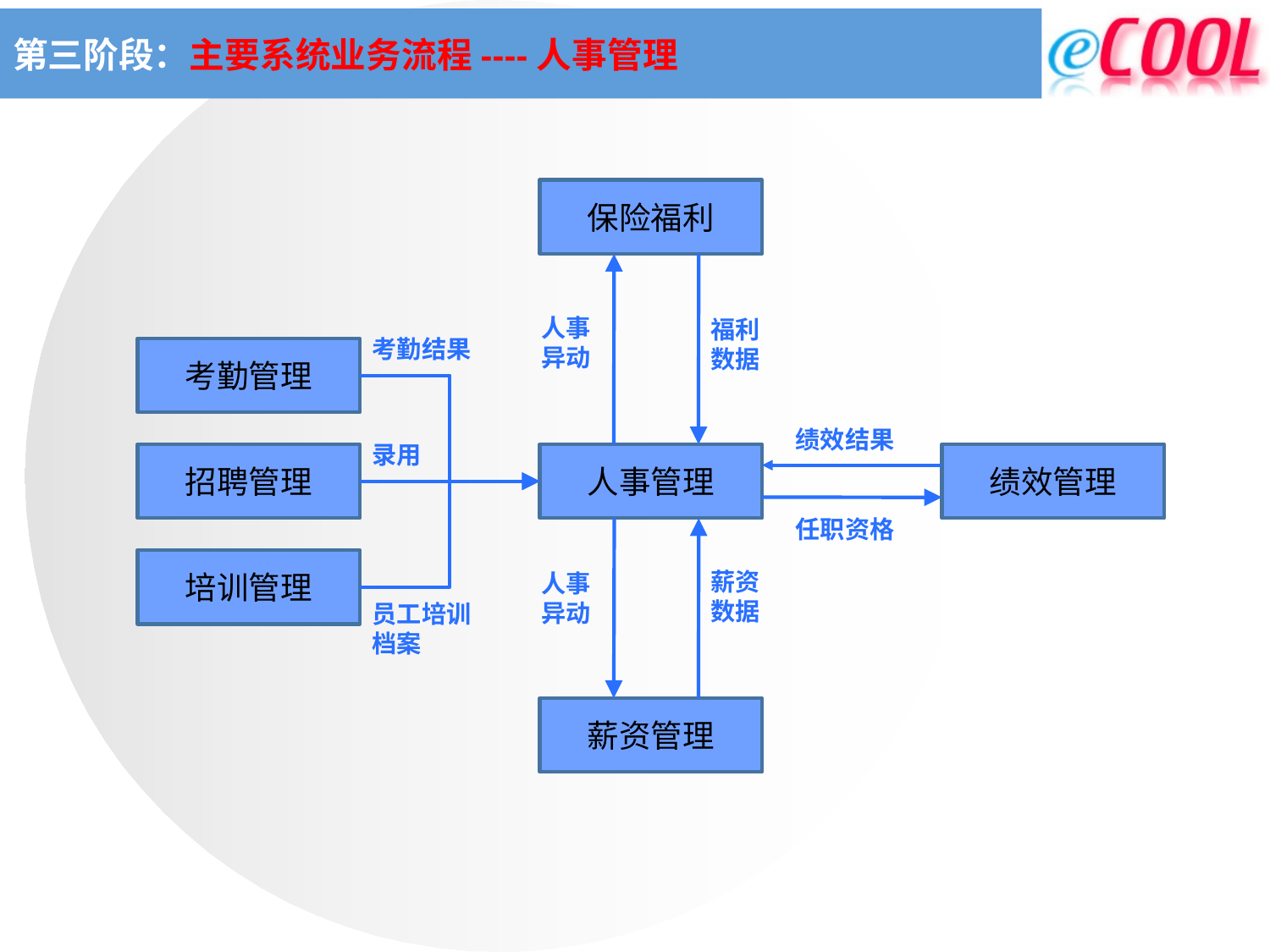

# 第三阶段：主要系统业务流程----人事管理
保险福利
人事异动
福利数据
考勤结果
考勤管理
绩效结果
录用
招聘管理
人事管理
绩效管理
任职资格
培训管理
薪资数据
人事异动
员工培训档案
薪资管理